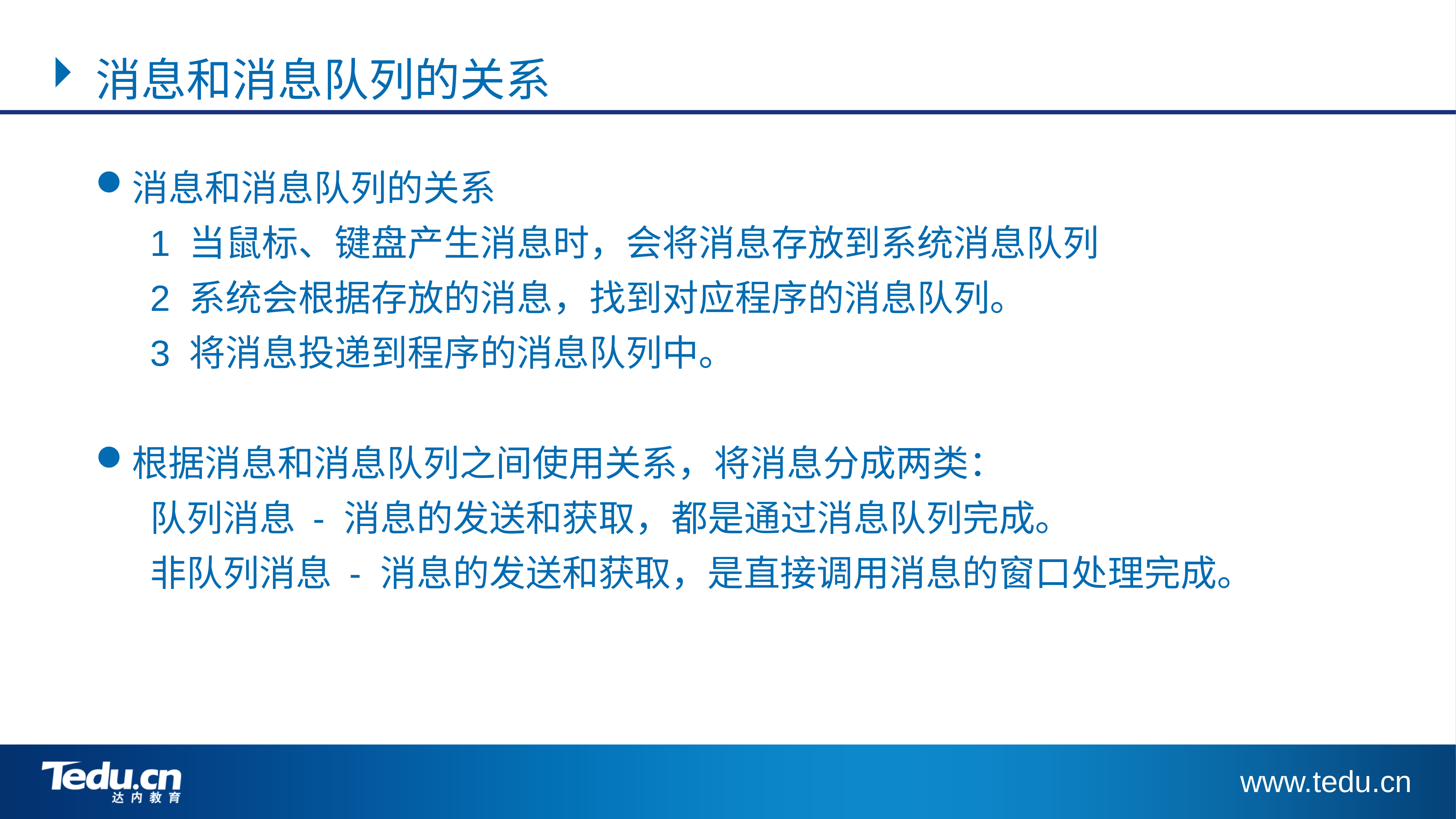

消息和消息队列的关系
消息和消息队列的关系
	1 当鼠标、键盘产生消息时，会将消息存放到系统消息队列
	2 系统会根据存放的消息，找到对应程序的消息队列。
	3 将消息投递到程序的消息队列中。

根据消息和消息队列之间使用关系，将消息分成两类：
	队列消息 - 消息的发送和获取，都是通过消息队列完成。
	非队列消息 - 消息的发送和获取，是直接调用消息的窗口处理完成。